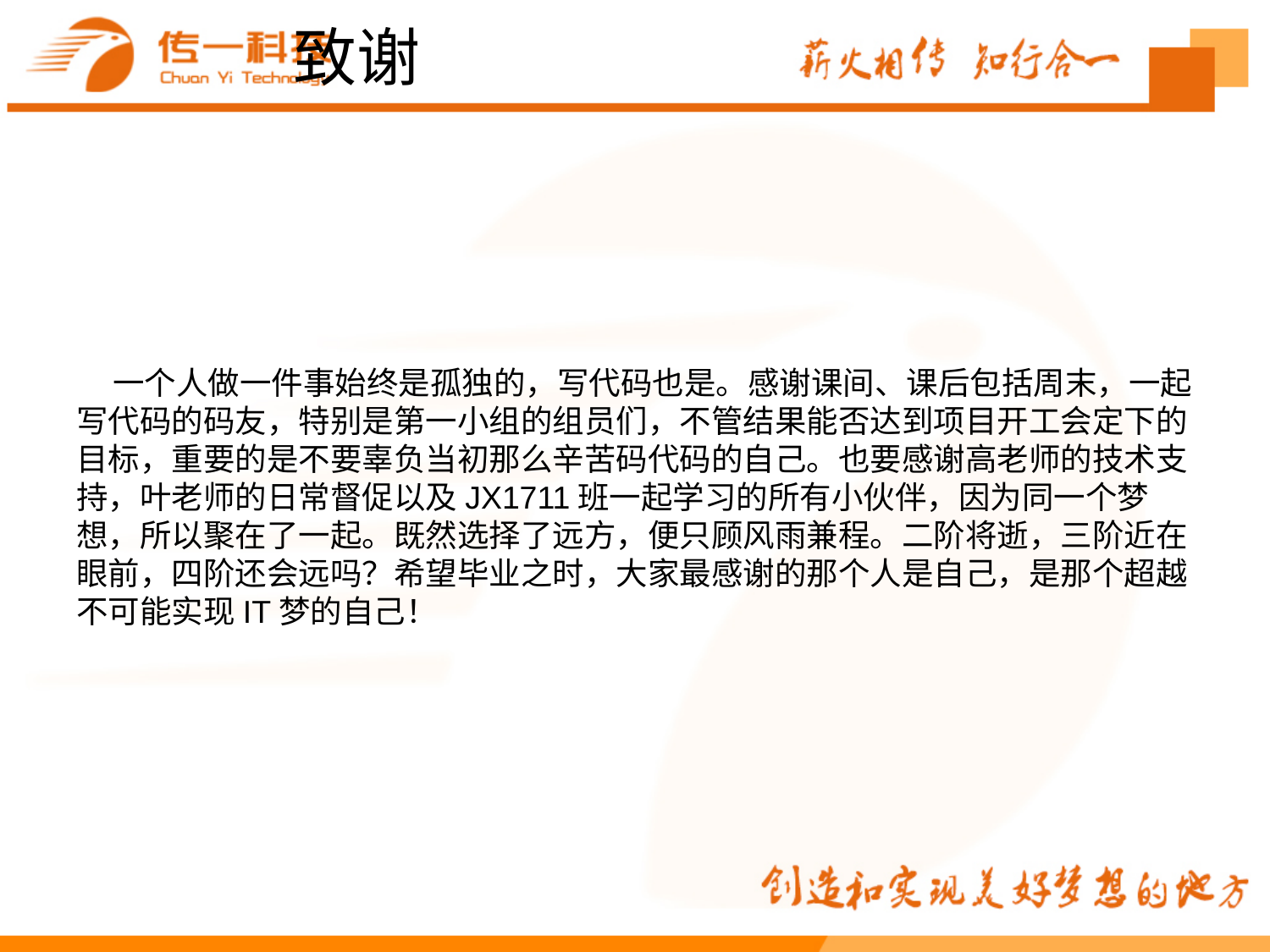

致谢

    一个人做一件事始终是孤独的，写代码也是。感谢课间、课后包括周末，一起写代码的码友，特别是第一小组的组员们，不管结果能否达到项目开工会定下的目标，重要的是不要辜负当初那么辛苦码代码的自己。也要感谢高老师的技术支持，叶老师的日常督促以及JX1711班一起学习的所有小伙伴，因为同一个梦想，所以聚在了一起。既然选择了远方，便只顾风雨兼程。二阶将逝，三阶近在眼前，四阶还会远吗？希望毕业之时，大家最感谢的那个人是自己，是那个超越不可能实现IT梦的自己！